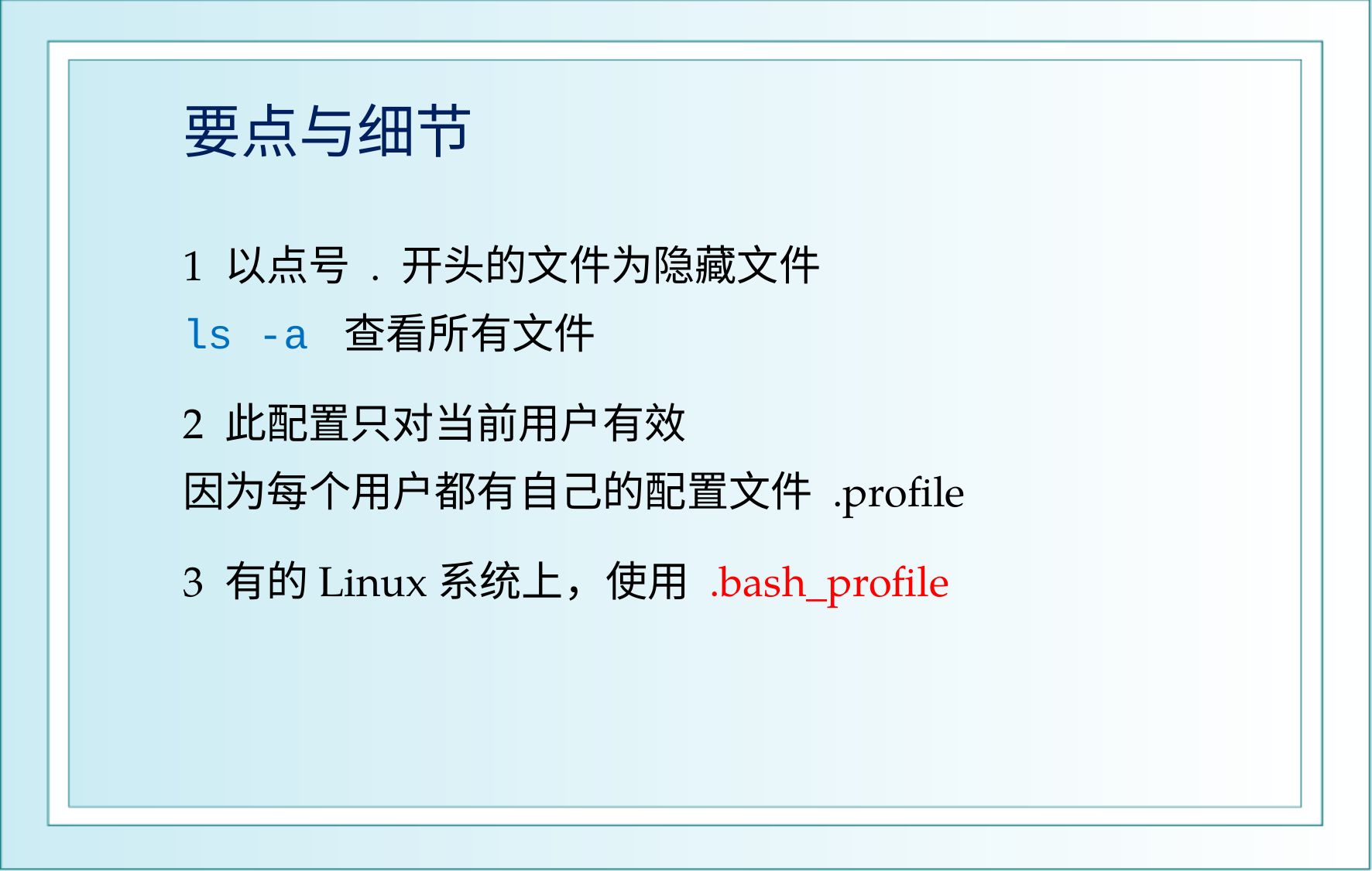

# 要点与细节
1 以点号 . 开头的文件为隐藏文件
ls -a 查看所有文件
2 此配置只对当前用户有效
因为每个用户都有自己的配置文件 .profile
3 有的Linux系统上，使用 .bash_profile